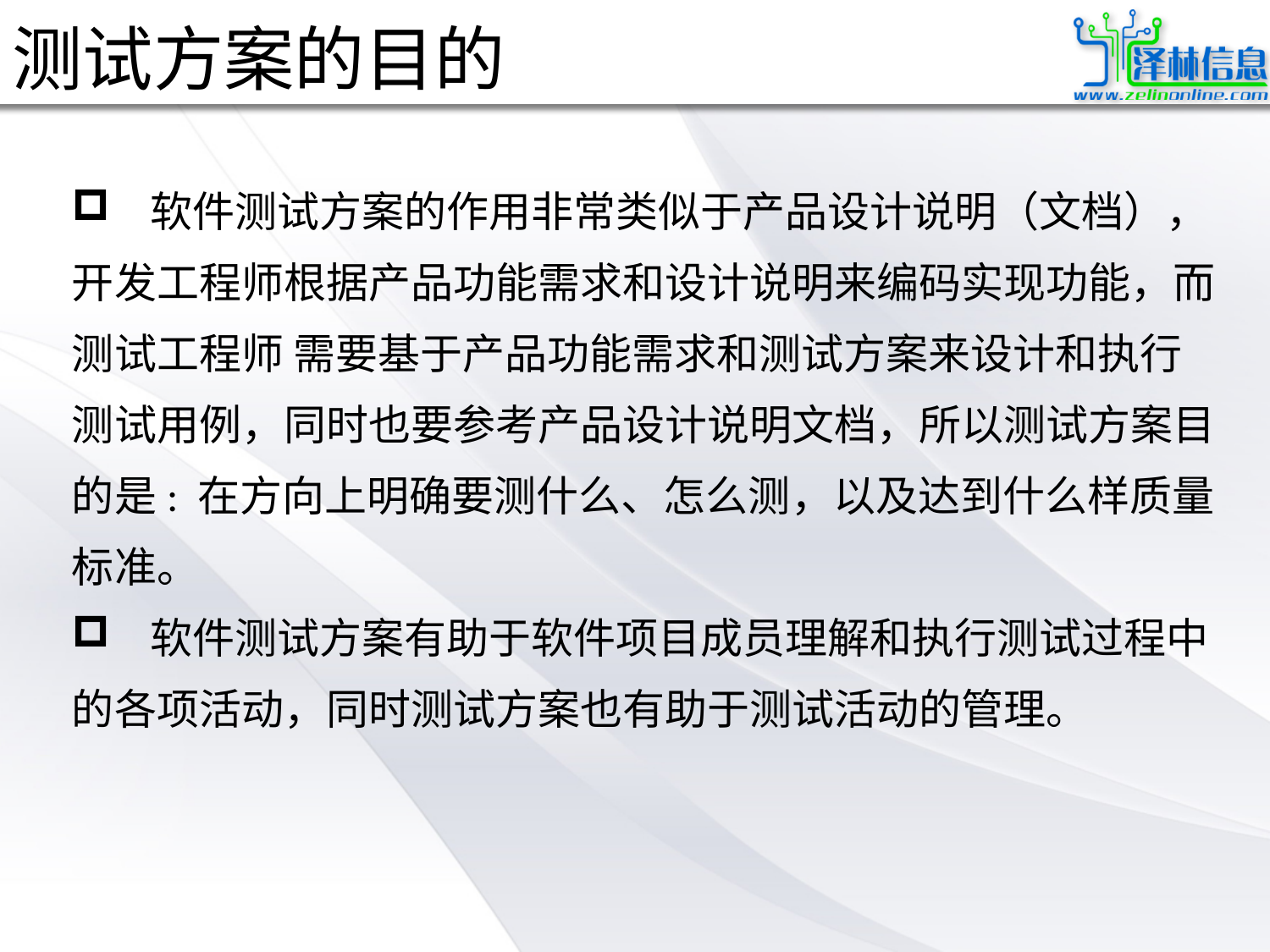

# 测试方案的目的
   软件测试方案的作用非常类似于产品设计说明（文档），开发工程师根据产品功能需求和设计说明来编码实现功能，而测试工程师 需要基于产品功能需求和测试方案来设计和执行测试用例，同时也要参考产品设计说明文档，所以测试方案目的是: 在方向上明确要测什么、怎么测，以及达到什么样质量标准。
   软件测试方案有助于软件项目成员理解和执行测试过程中的各项活动，同时测试方案也有助于测试活动的管理。